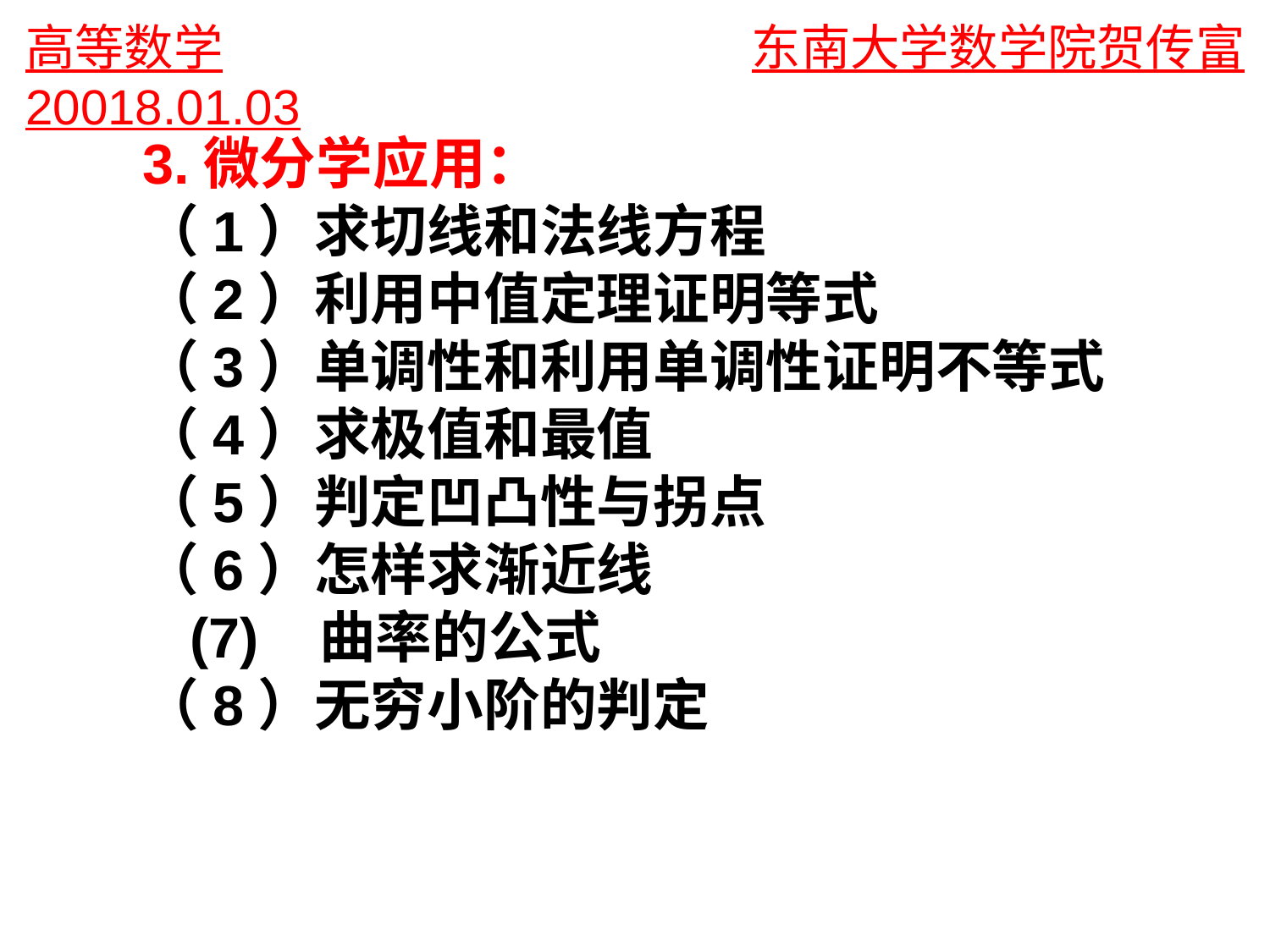

3.微分学应用：
（1）求切线和法线方程
（2）利用中值定理证明等式
（3）单调性和利用单调性证明不等式
（4）求极值和最值
（5）判定凹凸性与拐点
（6）怎样求渐近线
   (7)   曲率的公式
（8）无穷小阶的判定